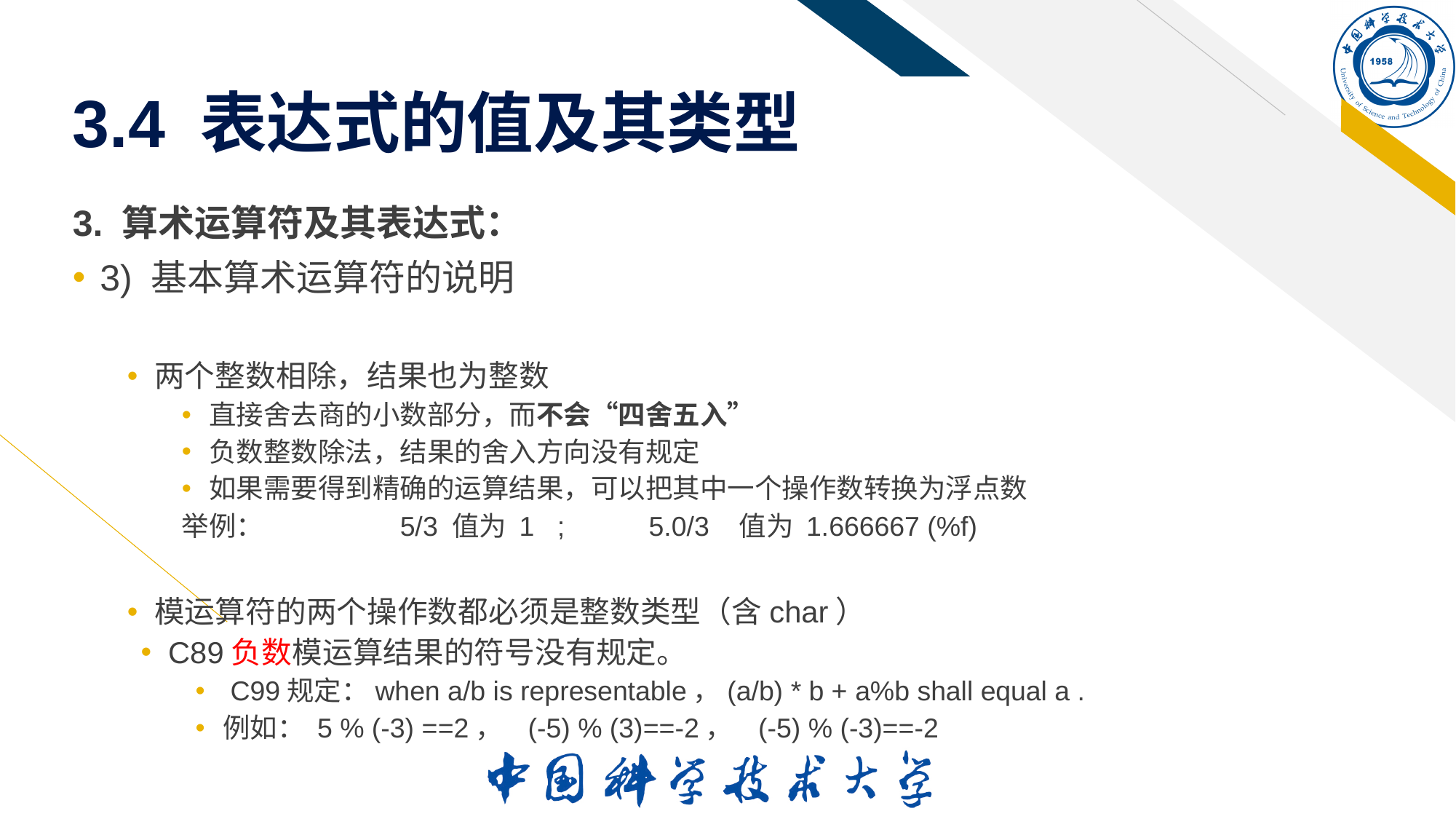

# 3.4 表达式的值及其类型
3. 算术运算符及其表达式：
3) 基本算术运算符的说明

两个整数相除，结果也为整数
直接舍去商的小数部分，而不会“四舍五入”
负数整数除法，结果的舍入方向没有规定
如果需要得到精确的运算结果，可以把其中一个操作数转换为浮点数
举例： 		5/3 值为 1   ;	    5.0/3   值为 1.666667 (%f)

模运算符的两个操作数都必须是整数类型（含char）
C89负数模运算结果的符号没有规定。
 C99规定：when a/b is representable，(a/b) * b + a%b shall equal a .
例如： 5 % (-3) ==2，   (-5) % (3)==-2，   (-5) % (-3)==-2